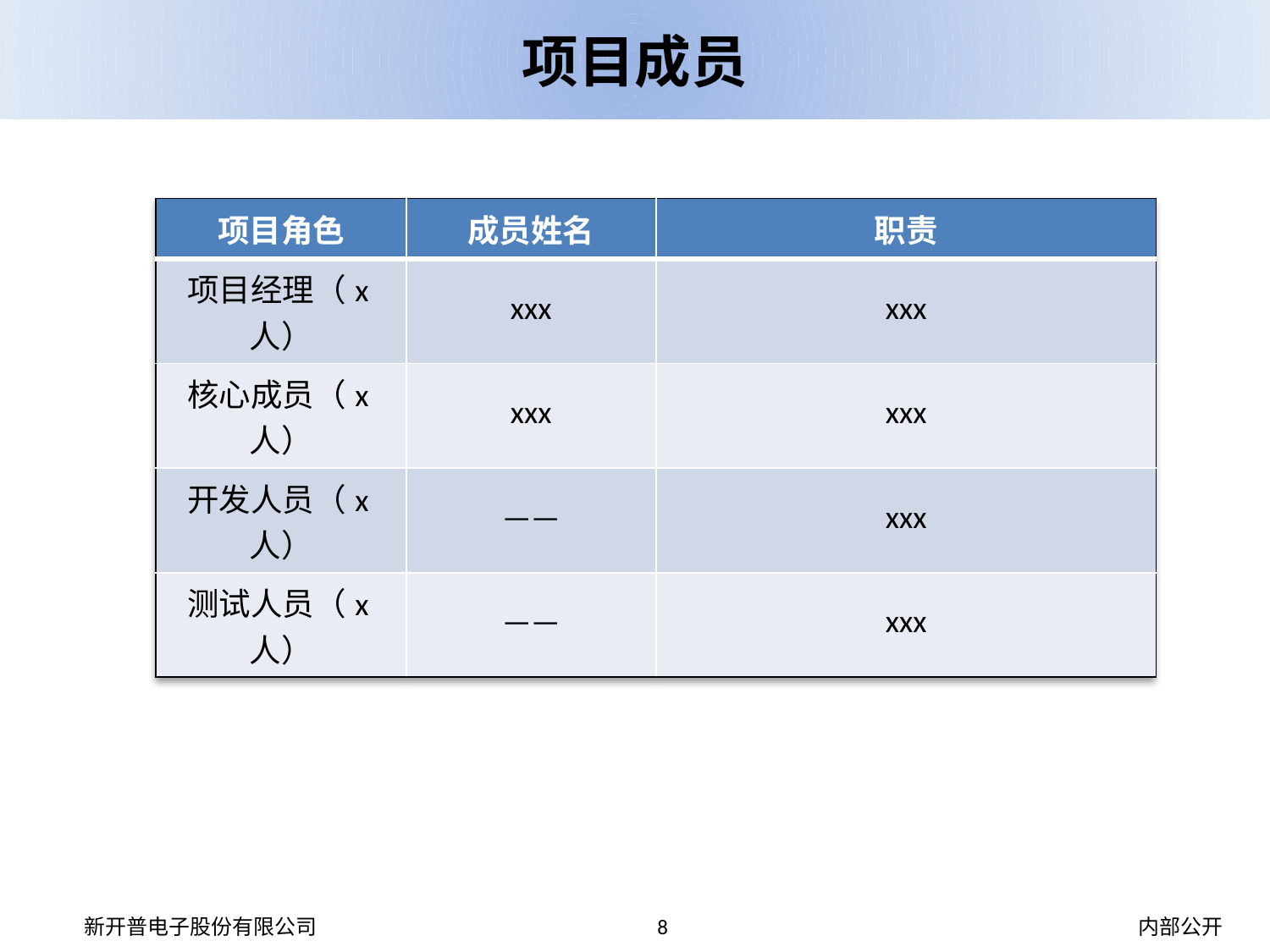

项目成员
| 项目角色 | 成员姓名 | 职责 |
| --- | --- | --- |
| 项目经理（x人） | xxx | xxx |
| 核心成员（x人） | xxx | xxx |
| 开发人员（x人） | —— | xxx |
| 测试人员（x人） | —— | xxx |
8
内部公开
新开普电子股份有限公司